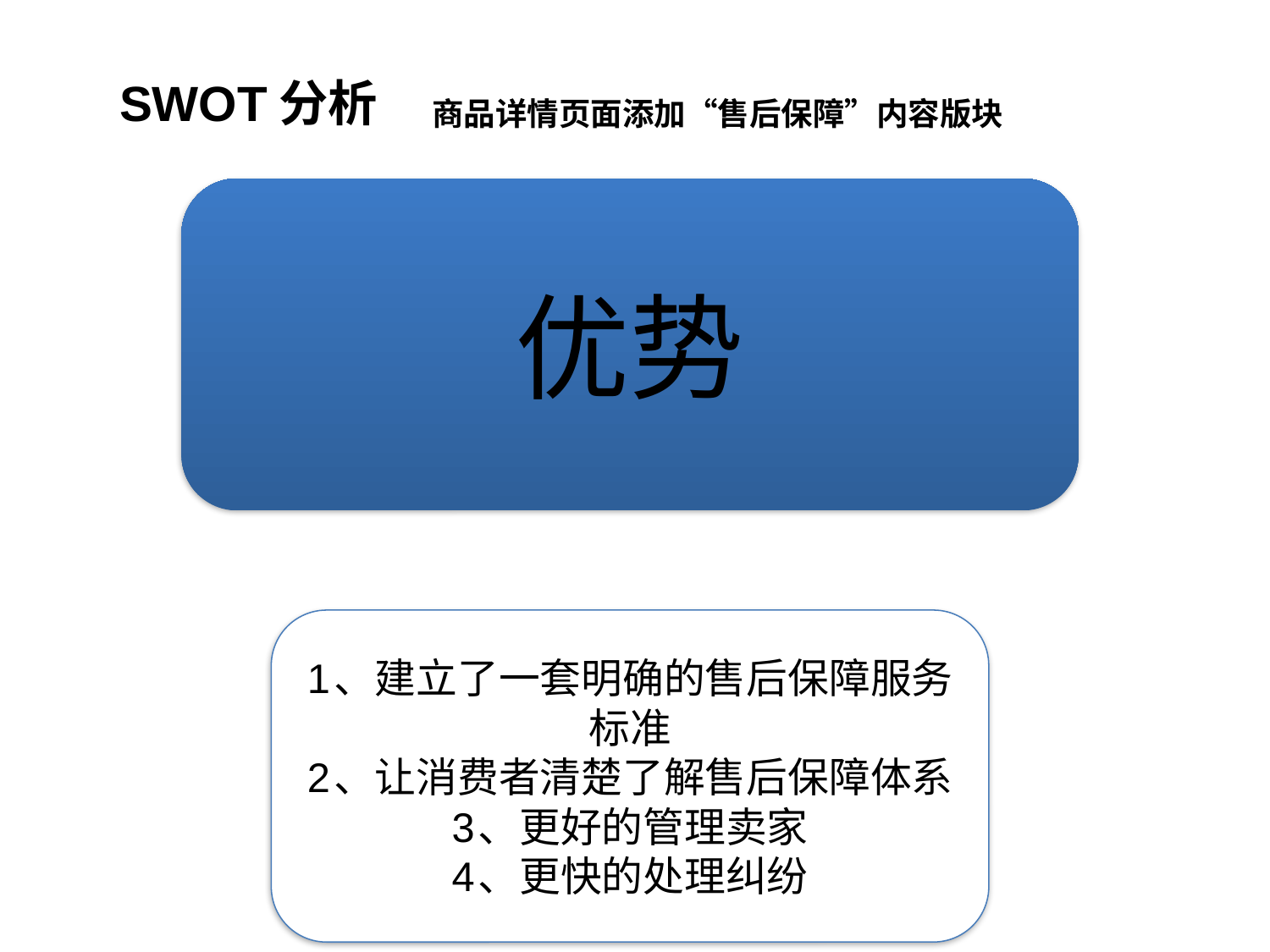

SWOT分析
商品详情页面添加“售后保障”内容版块
优势
1、建立了一套明确的售后保障服务标准
2、让消费者清楚了解售后保障体系
3、更好的管理卖家
4、更快的处理纠纷